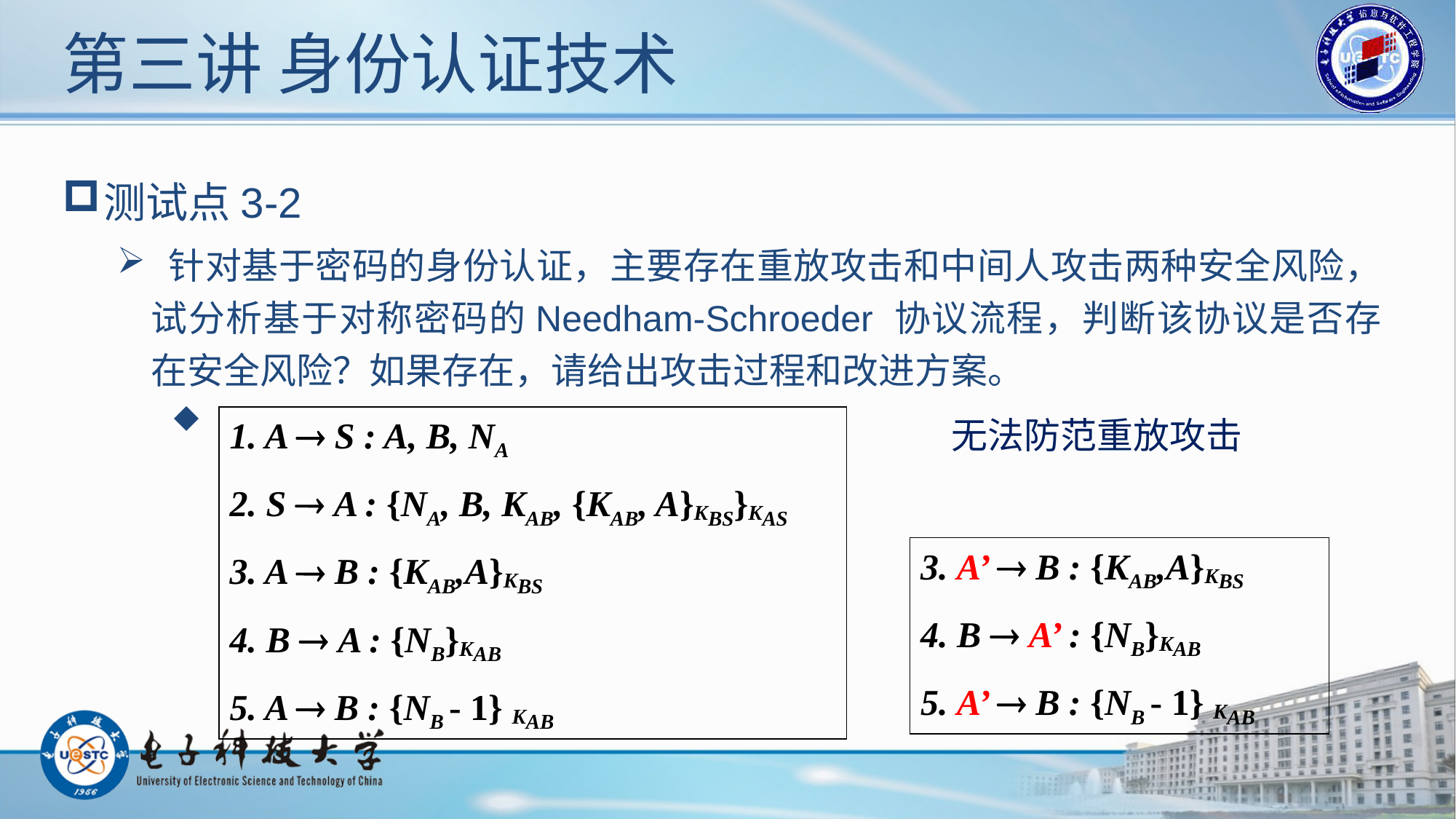

# 第三讲 身份认证技术
测试点3-2
 针对基于密码的身份认证，主要存在重放攻击和中间人攻击两种安全风险，试分析基于对称密码的Needham-Schroeder 协议流程，判断该协议是否存在安全风险？如果存在，请给出攻击过程和改进方案。

1. A → S : A, B, NA
2. S → A : {NA, B, KAB, {KAB, A}KBS}KAS
3. A → B : {KAB,A}KBS
4. B → A : {NB}KAB
5. A → B : {NB - 1} KAB
无法防范重放攻击
3. A’ → B : {KAB,A}KBS
4. B → A’ : {NB}KAB
5. A’ → B : {NB - 1} KAB